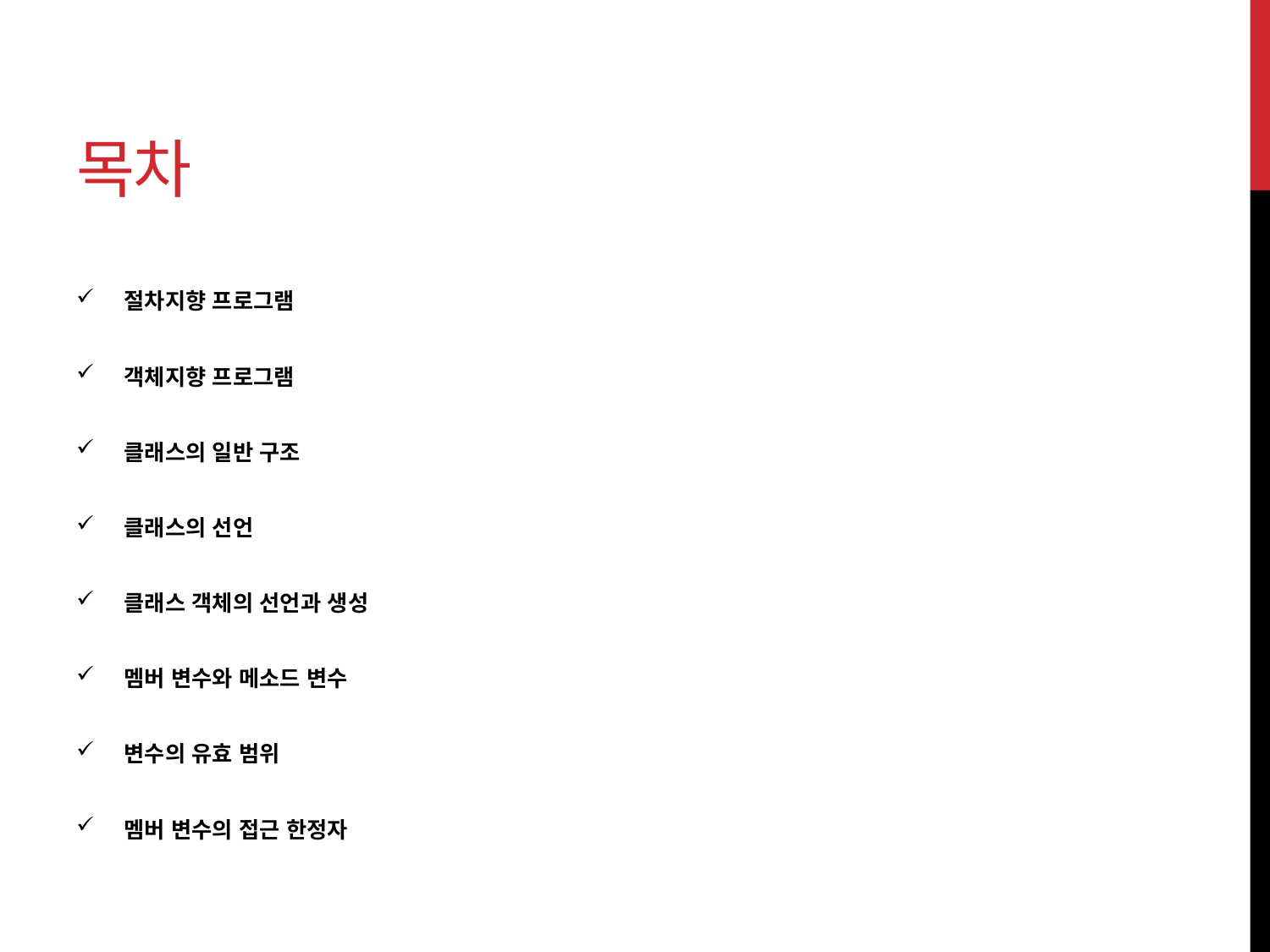

# 목차

절차지향 프로그램

객체지향 프로그램

클래스의 일반 구조

클래스의 선언

클래스 객체의 선언과 생성

멤버 변수와 메소드 변수

변수의 유효 범위

멤버 변수의 접근 한정자